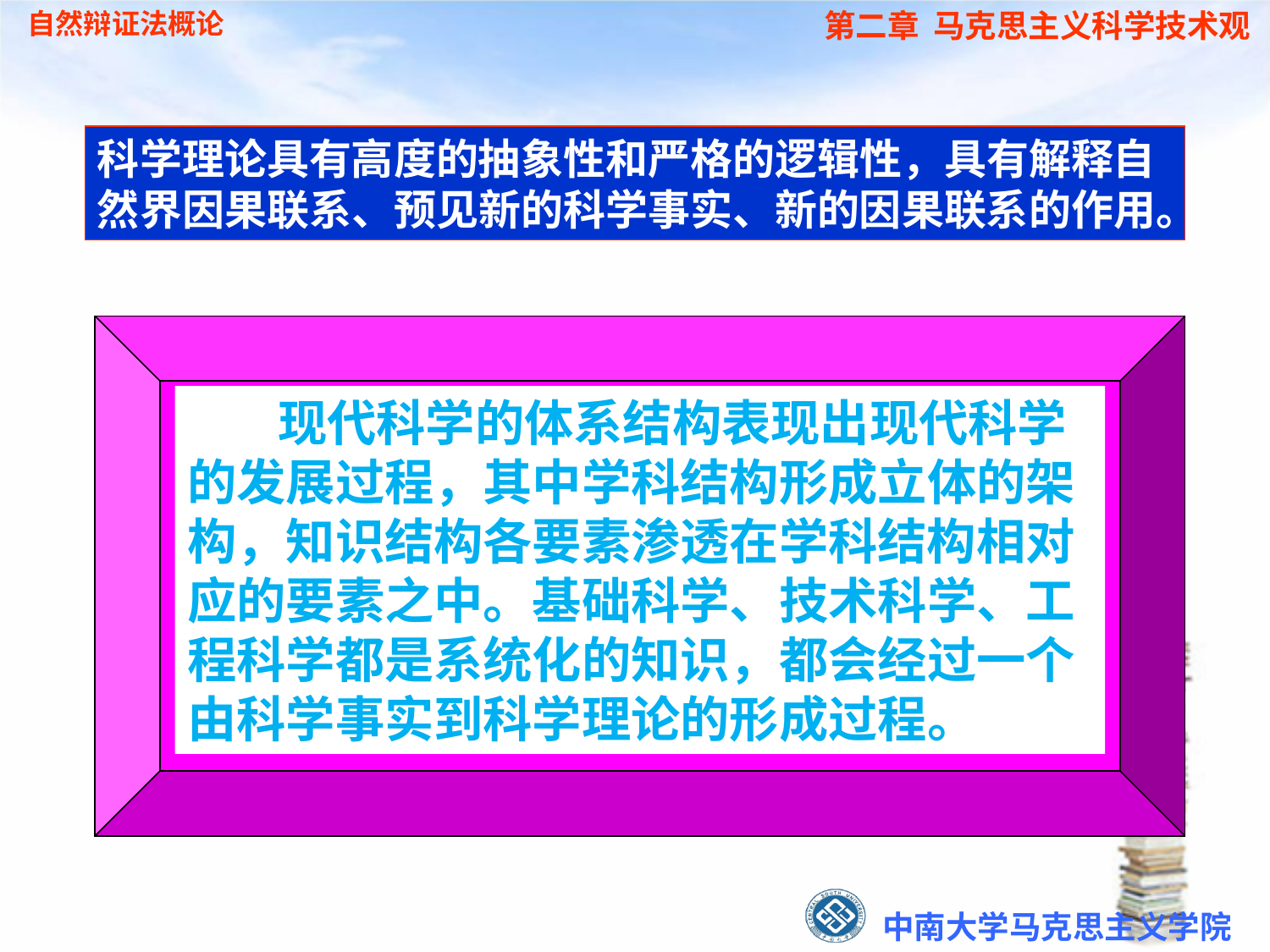

科学理论具有高度的抽象性和严格的逻辑性，具有解释自然界因果联系、预见新的科学事实、新的因果联系的作用。

       现代科学的体系结构表现出现代科学的发展过程，其中学科结构形成立体的架构，知识结构各要素渗透在学科结构相对应的要素之中。基础科学、技术科学、工程科学都是系统化的知识，都会经过一个由科学事实到科学理论的形成过程。